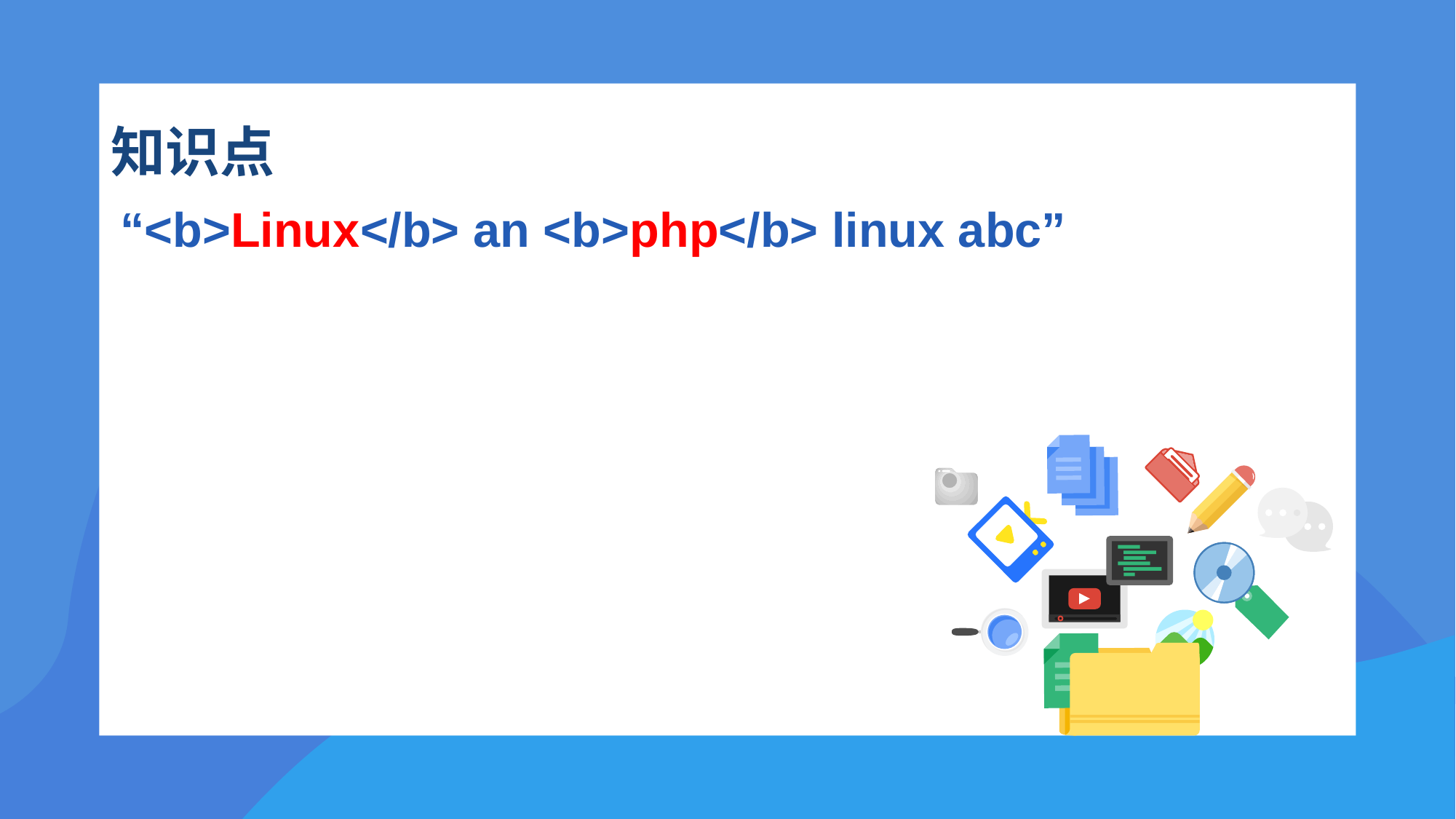

# 知识点
“<b>Linux</b> an <b>php</b> linux abc”